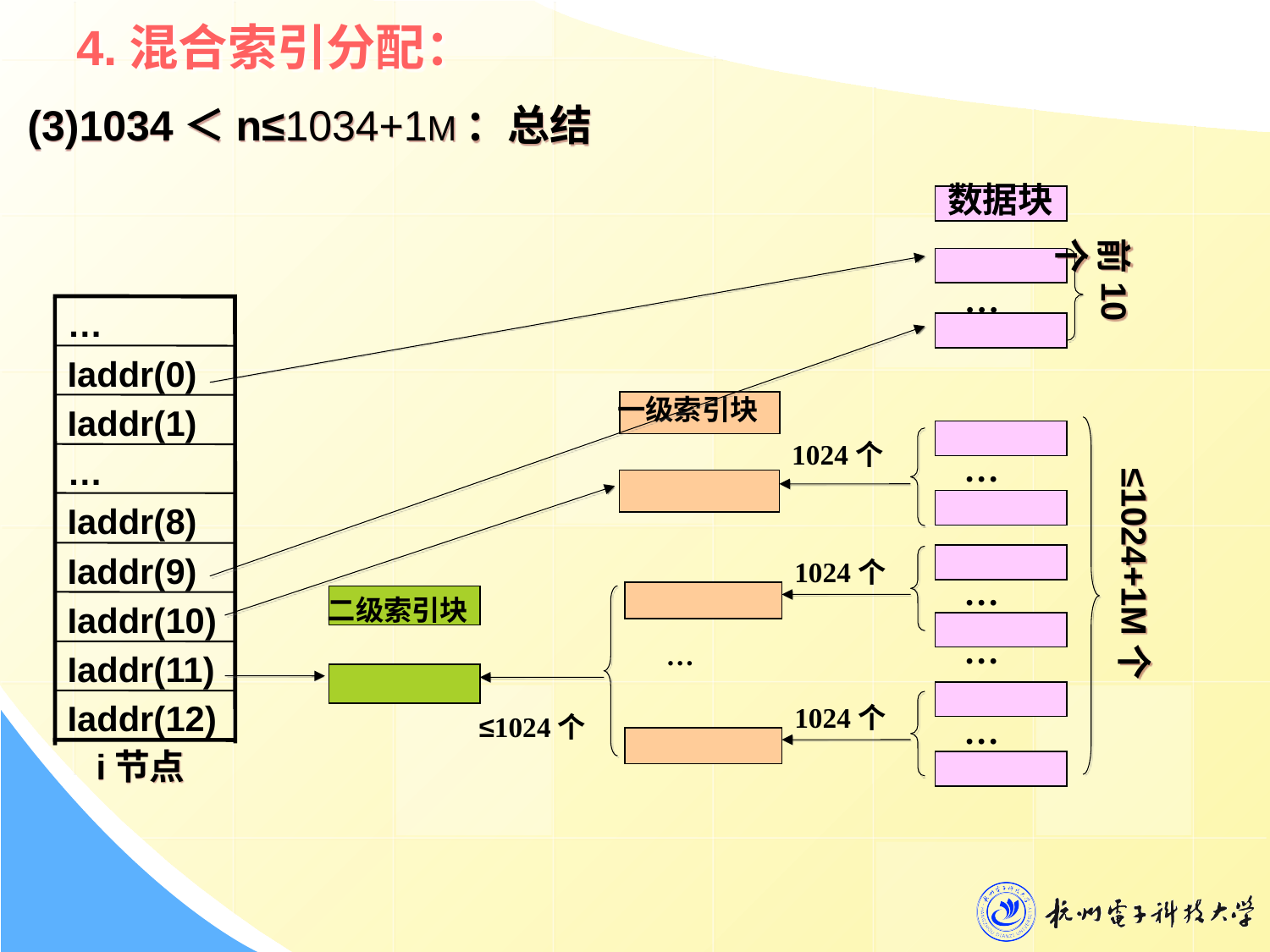

# 4.混合索引分配：
(3)1034＜n≤1034+1M：总结
数据块

前10个

…

…
≤1024+1M个

…

…

…

…

Iaddr(0)

一级索引块

1024个

Iaddr(1)

…

Iaddr(8)

Iaddr(9)

1024个

…

1024个

二级索引块

≤1024个
Iaddr(10)

Iaddr(11)

Iaddr(12)

i节点